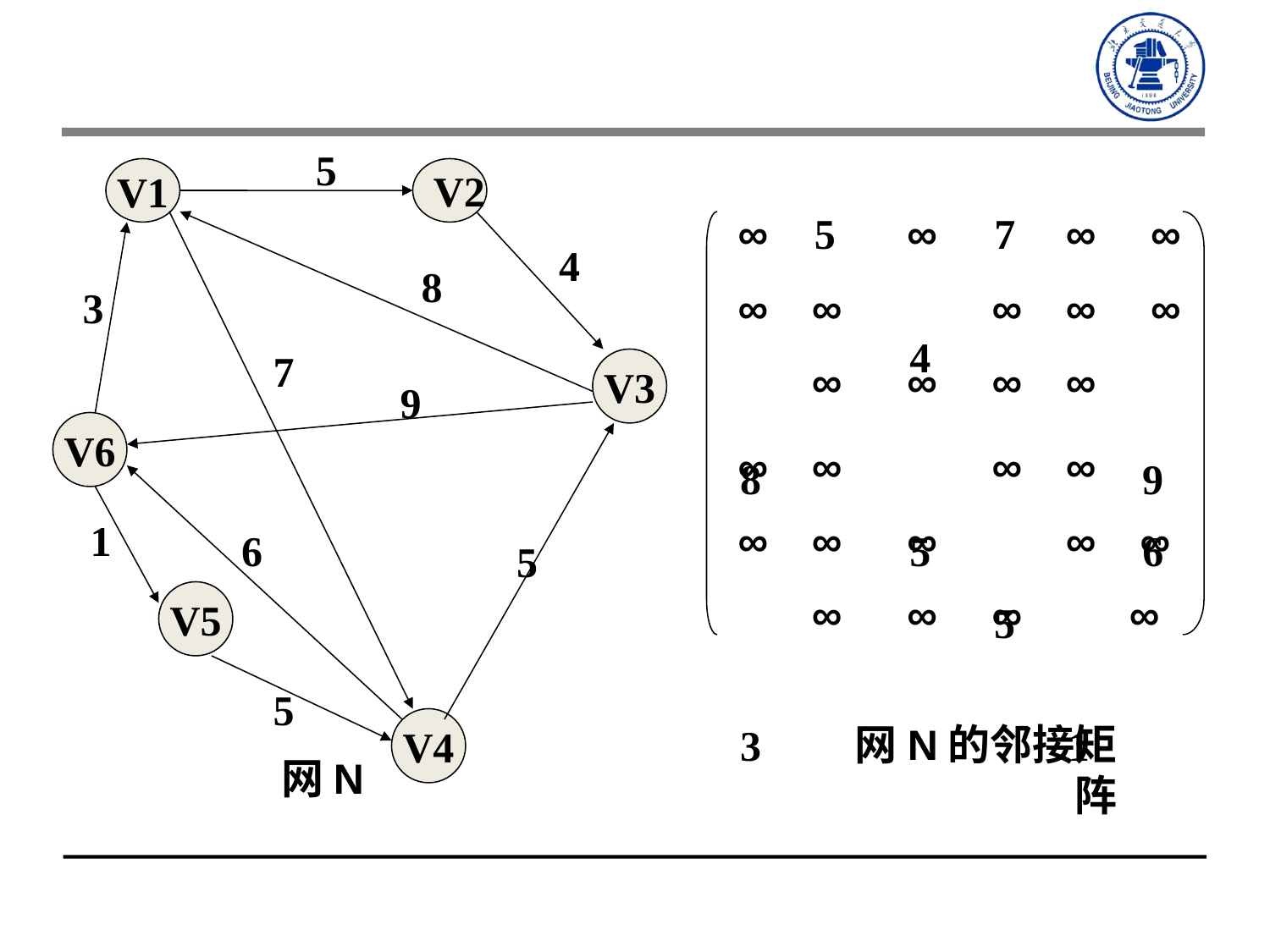

5
V1

V2

∞
       5               7
                4
                                9
                5                    6
                        5
3                             1
∞
∞
∞

4
8
3
∞
∞
∞
∞
∞
7
V3
∞
∞
∞
∞
9

V6

∞
∞
∞
∞

1
∞
∞
∞
∞
∞
6
5
V5
∞
∞
∞
∞

5
V4
网N的邻接矩阵
网N